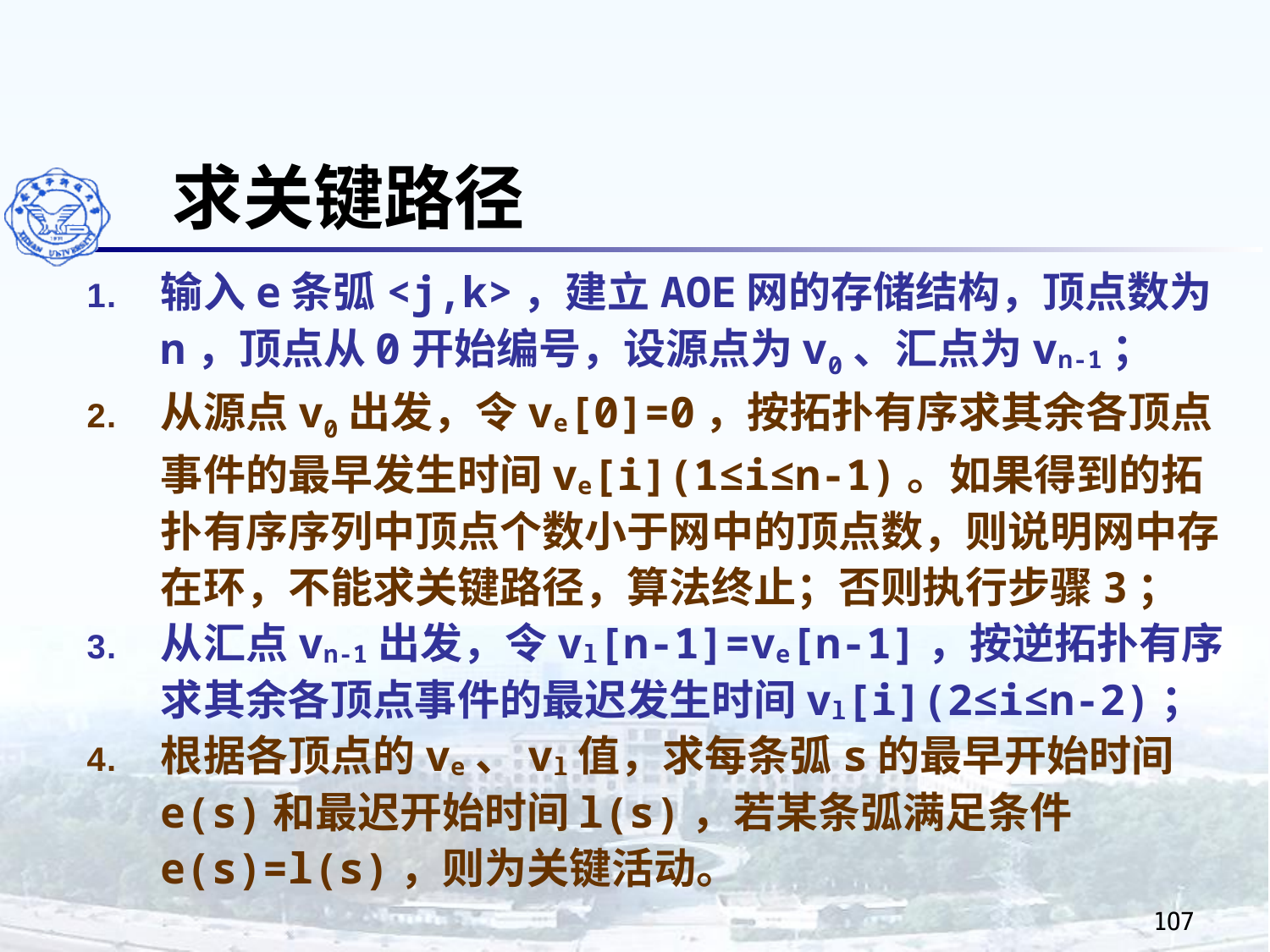

求关键路径
输入e条弧<j,k>，建立AOE网的存储结构，顶点数为n，顶点从0开始编号，设源点为v0、汇点为vn-1；
从源点v0出发，令ve[0]=0，按拓扑有序求其余各顶点事件的最早发生时间ve[i](1≤i≤n-1)。如果得到的拓扑有序序列中顶点个数小于网中的顶点数，则说明网中存在环，不能求关键路径，算法终止；否则执行步骤3；
从汇点vn-1出发，令vl[n-1]=ve[n-1]，按逆拓扑有序求其余各顶点事件的最迟发生时间vl[i](2≤i≤n-2)；
根据各顶点的ve、vl值，求每条弧s的最早开始时间e(s)和最迟开始时间l(s)，若某条弧满足条件e(s)=l(s)，则为关键活动。
107